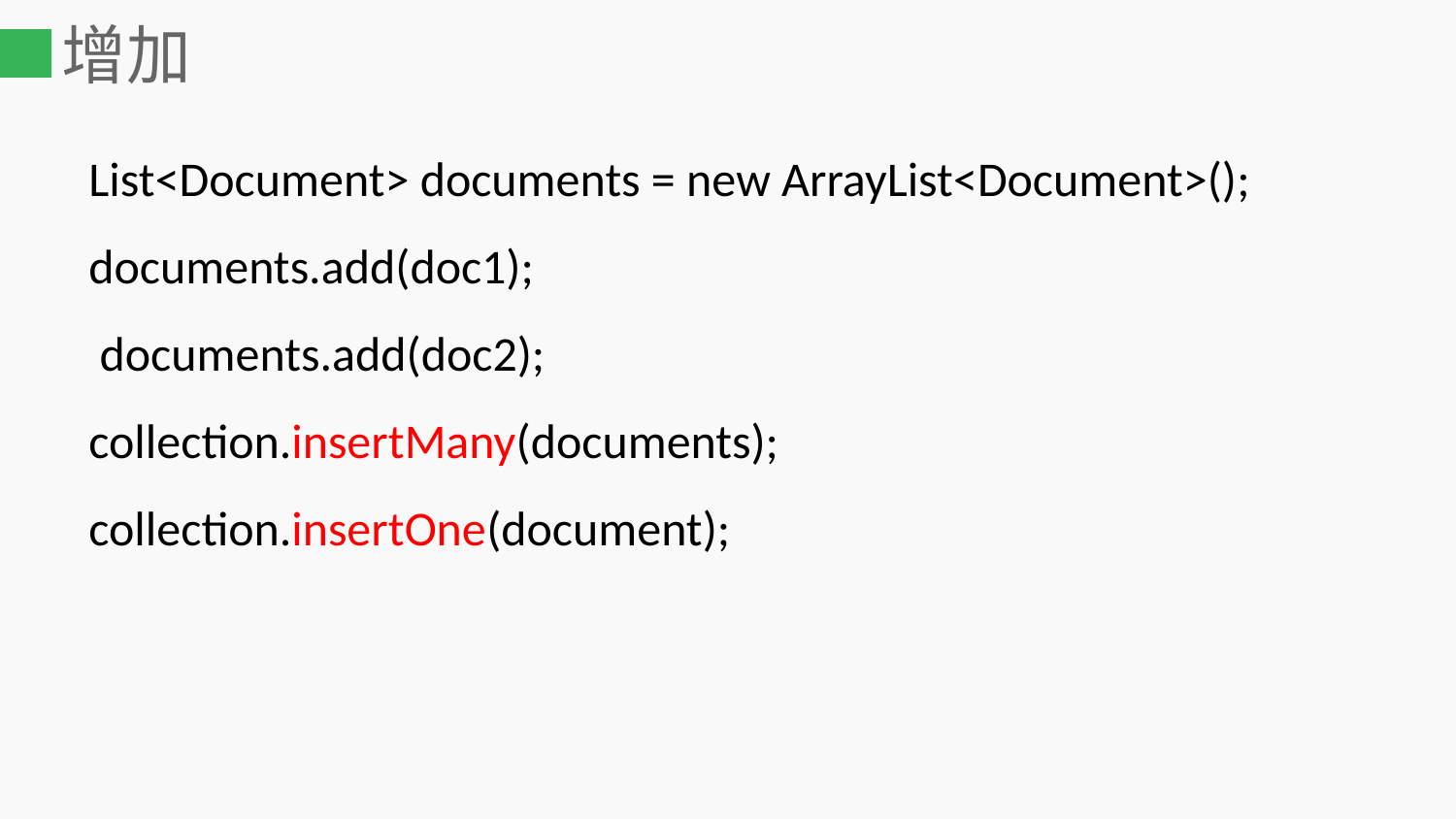

# 增加
List<Document> documents = new ArrayList<Document>(); documents.add(doc1);
 documents.add(doc2);
collection.insertMany(documents);
collection.insertOne(document);